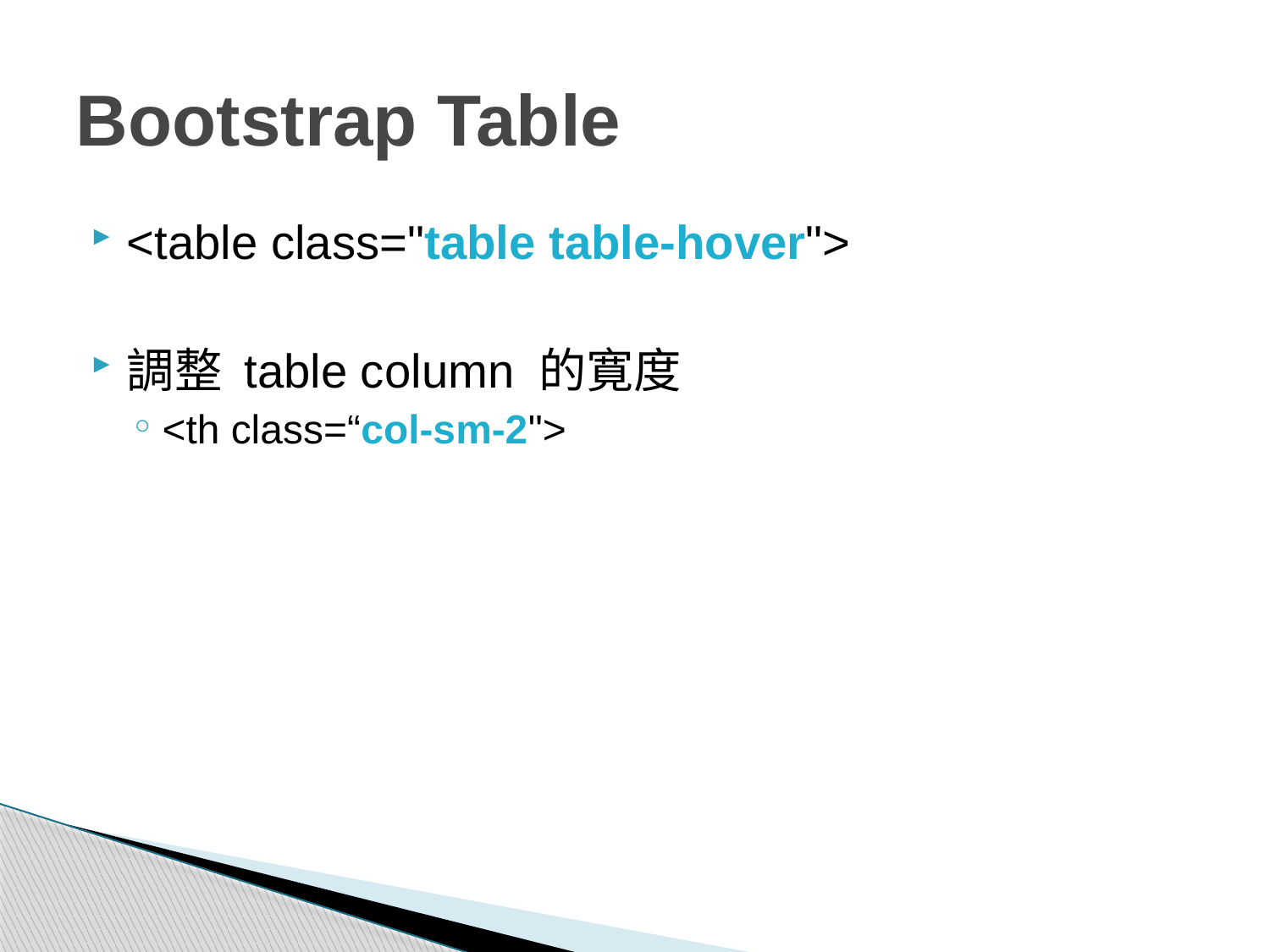

# Bootstrap Table
<table class="table table-hover">

調整 table column 的寛度
<th class=“col-sm-2">